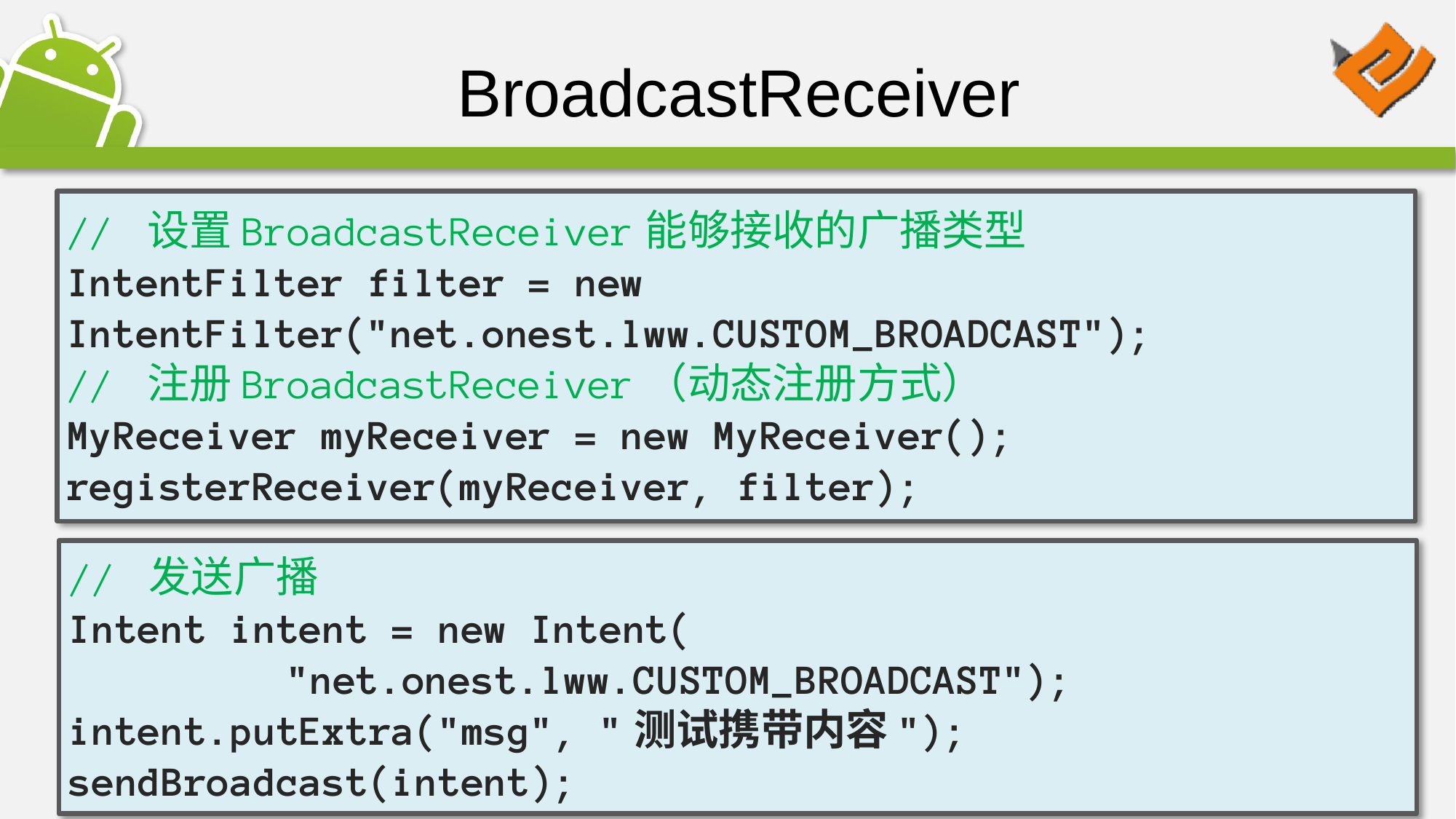

# BroadcastReceiver
// 设置BroadcastReceiver能够接收的广播类型
IntentFilter filter = new IntentFilter("net.onest.lww.CUSTOM_BROADCAST");
// 注册BroadcastReceiver（动态注册方式）
MyReceiver myReceiver = new MyReceiver();
registerReceiver(myReceiver, filter);

// 发送广播
Intent intent = new Intent(
		"net.onest.lww.CUSTOM_BROADCAST");
intent.putExtra("msg", "测试携带内容");
sendBroadcast(intent);